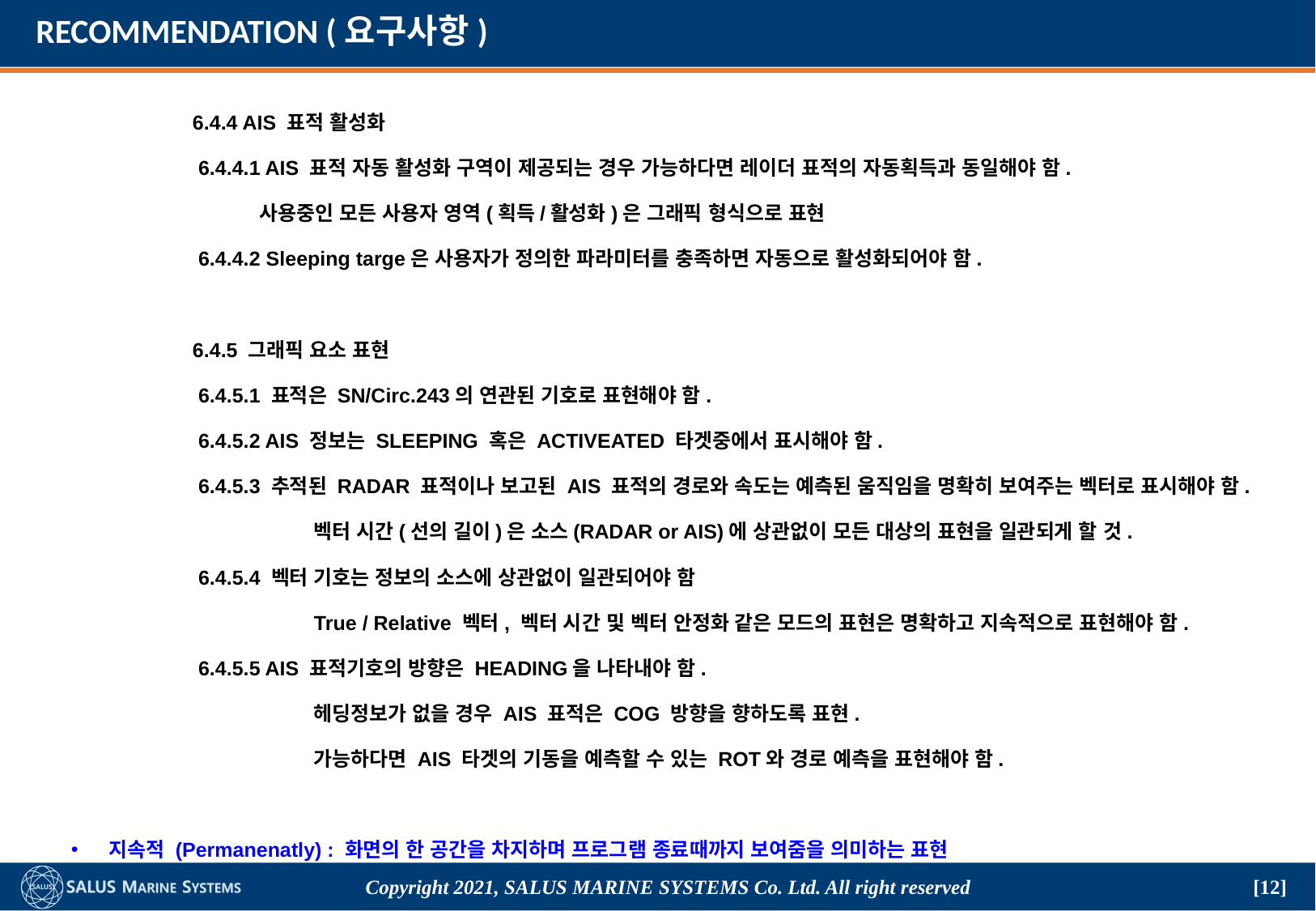

# RECOMMENDATION (요구사항)
	6.4.4 AIS 표적 활성화
	 6.4.4.1 AIS 표적 자동 활성화 구역이 제공되는 경우 가능하다면 레이더 표적의 자동획득과 동일해야 함.
	           사용중인 모든 사용자 영역(획득/활성화)은 그래픽 형식으로 표현
	 6.4.4.2 Sleeping targe은 사용자가 정의한 파라미터를 충족하면 자동으로 활성화되어야 함.

	6.4.5 그래픽 요소 표현
	 6.4.5.1 표적은 SN/Circ.243의 연관된 기호로 표현해야 함.
	 6.4.5.2 AIS 정보는 SLEEPING 혹은 ACTIVEATED 타겟중에서 표시해야 함.
	 6.4.5.3 추적된 RADAR 표적이나 보고된 AIS 표적의 경로와 속도는 예측된 움직임을 명확히 보여주는 벡터로 표시해야 함.
		벡터 시간(선의 길이)은 소스(RADAR or AIS)에 상관없이 모든 대상의 표현을 일관되게 할 것.
	 6.4.5.4 벡터 기호는 정보의 소스에 상관없이 일관되어야 함
		True / Relative 벡터, 벡터 시간 및 벡터 안정화 같은 모드의 표현은 명확하고 지속적으로 표현해야 함.
	 6.4.5.5 AIS 표적기호의 방향은 HEADING을 나타내야 함.
		헤딩정보가 없을 경우 AIS 표적은 COG 방향을 향하도록 표현.
		가능하다면 AIS 타겟의 기동을 예측할 수 있는 ROT와 경로 예측을 표현해야 함.

지속적 (Permanenatly) : 화면의 한 공간을 차지하며 프로그램 종료때까지 보여줌을 의미하는 표현

Copyright 2021, SALUS Marine Systems Co. Ltd. All right reserved
[12]